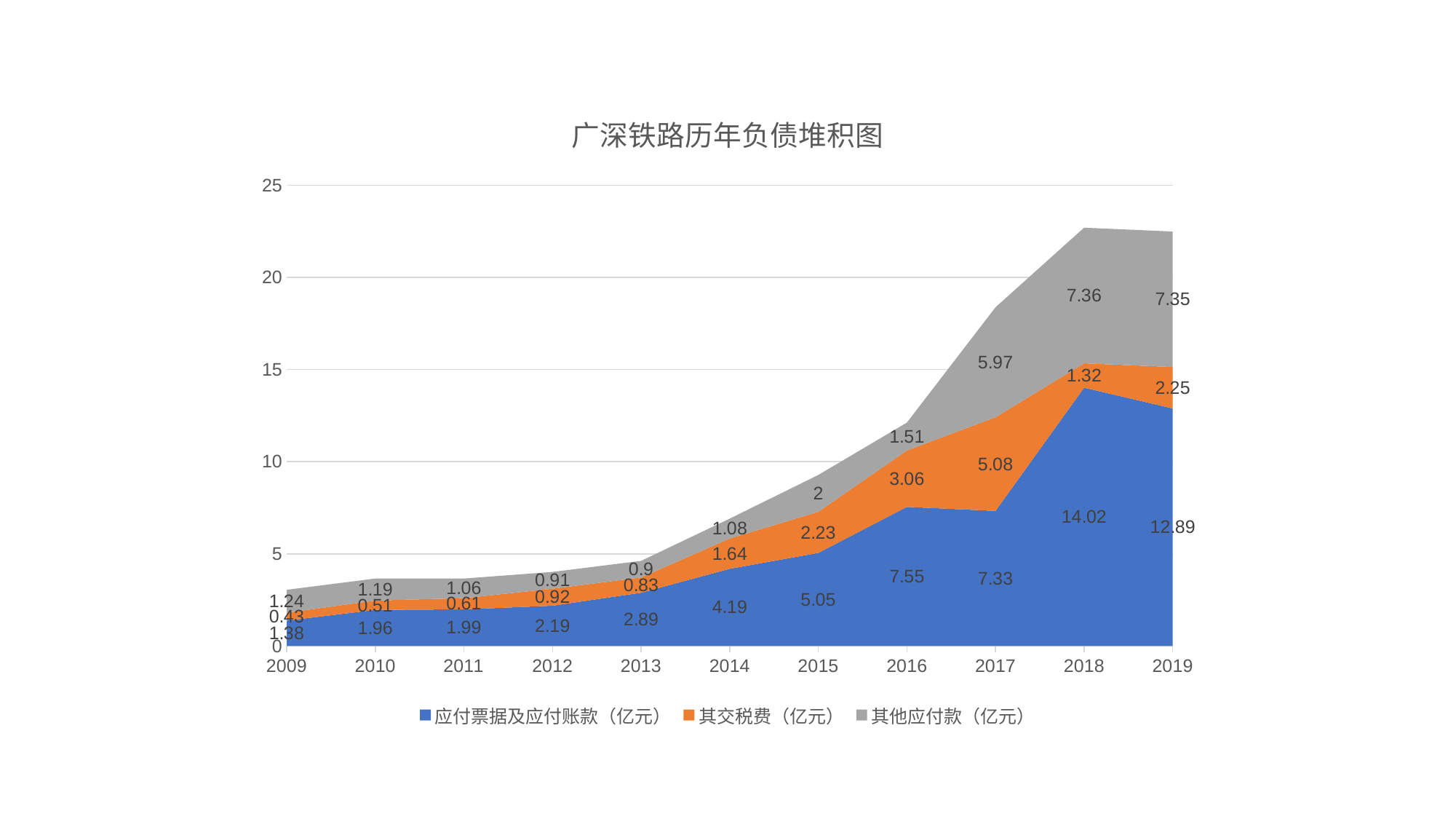

### Chart: 广深铁路历年负债堆积图

| Category | 应付票据及应付账款（亿元） | 其交税费（亿元） | 其他应付款（亿元） |
|---|---|---|---|
| 2009 | 1.38 | 0.43 | 1.24 |
| 2010 | 1.96 | 0.51 | 1.19 |
| 2011 | 1.99 | 0.61 | 1.06 |
| 2012 | 2.19 | 0.92 | 0.91 |
| 2013 | 2.89 | 0.83 | 0.9 |
| 2014 | 4.19 | 1.64 | 1.08 |
| 2015 | 5.05 | 2.23 | 2.0 |
| 2016 | 7.55 | 3.06 | 1.51 |
| 2017 | 7.33 | 5.08 | 5.97 |
| 2018 | 14.02 | 1.32 | 7.36 |
| 2019 | 12.89 | 2.25 | 7.35 |